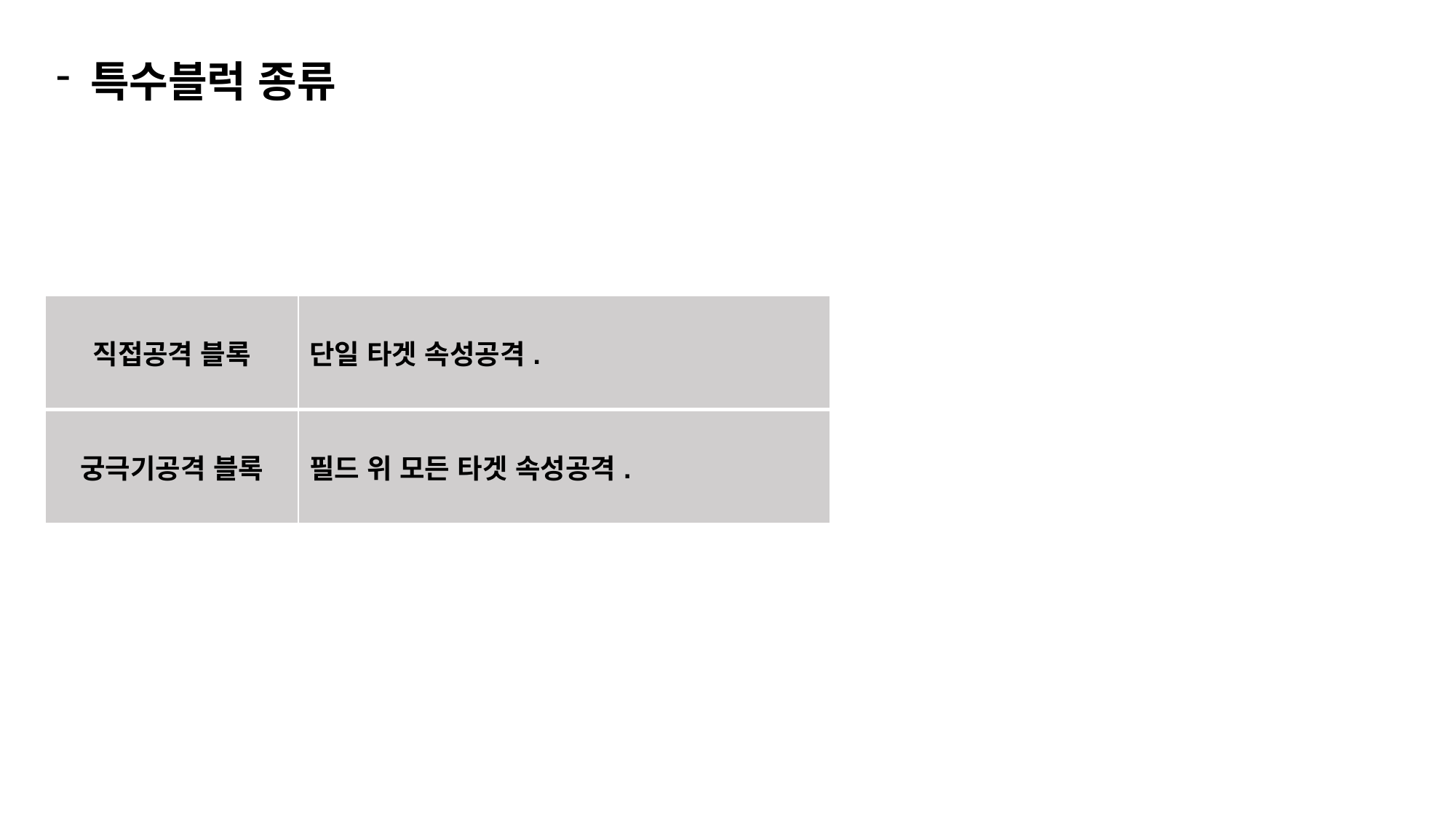

특수블럭 종류
| 직접공격 블록 | 단일 타겟 속성공격. |
| --- | --- |
| 궁극기공격 블록 | 필드 위 모든 타겟 속성공격. |